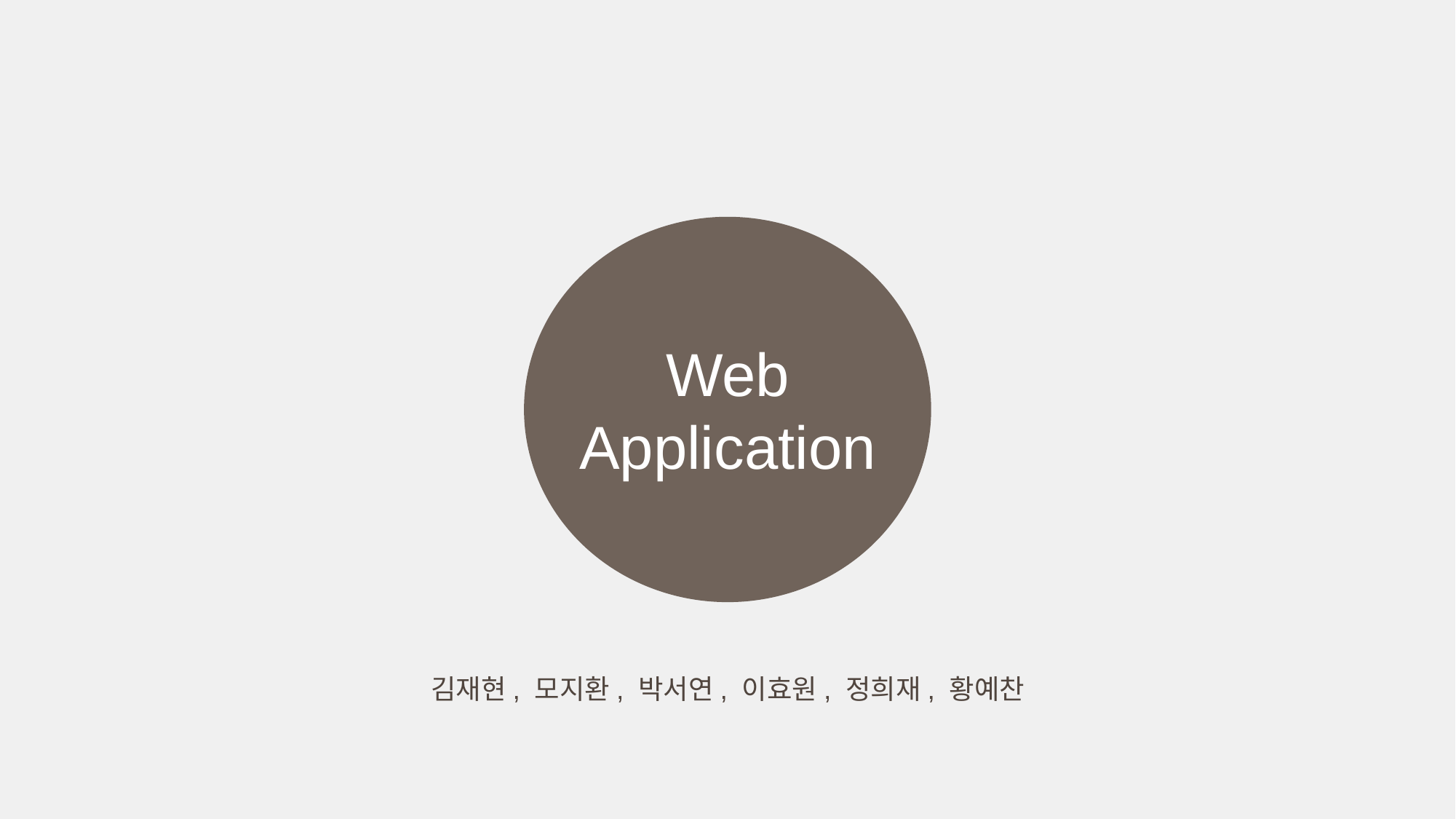

Web
Application
김재현, 모지환, 박서연, 이효원, 정희재, 황예찬